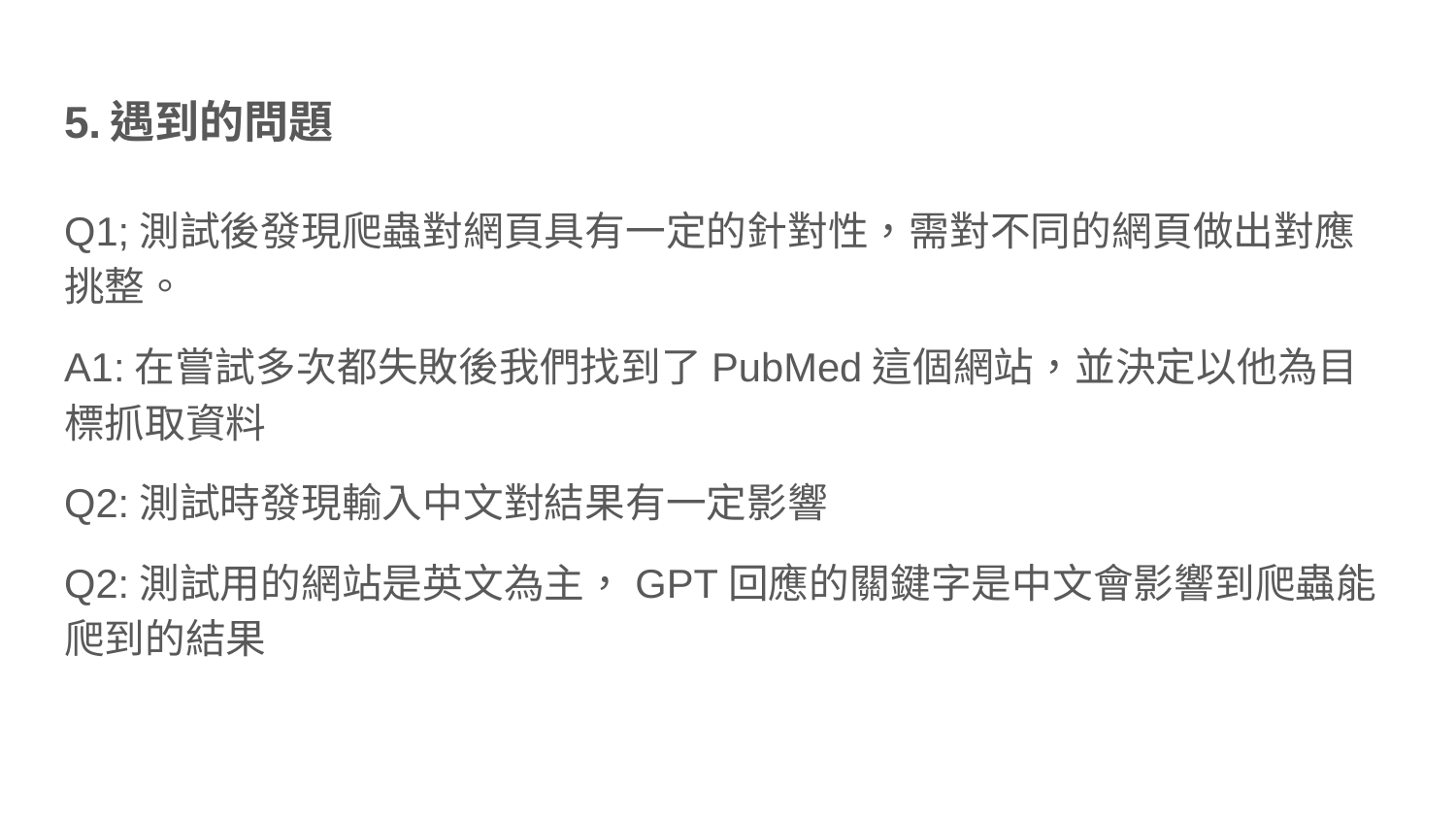

# 5.遇到的問題
Q1;測試後發現爬蟲對網頁具有一定的針對性，需對不同的網頁做出對應挑整。
A1:在嘗試多次都失敗後我們找到了PubMed這個網站，並決定以他為目標抓取資料
Q2:測試時發現輸入中文對結果有一定影響
Q2:測試用的網站是英文為主，GPT回應的關鍵字是中文會影響到爬蟲能爬到的結果